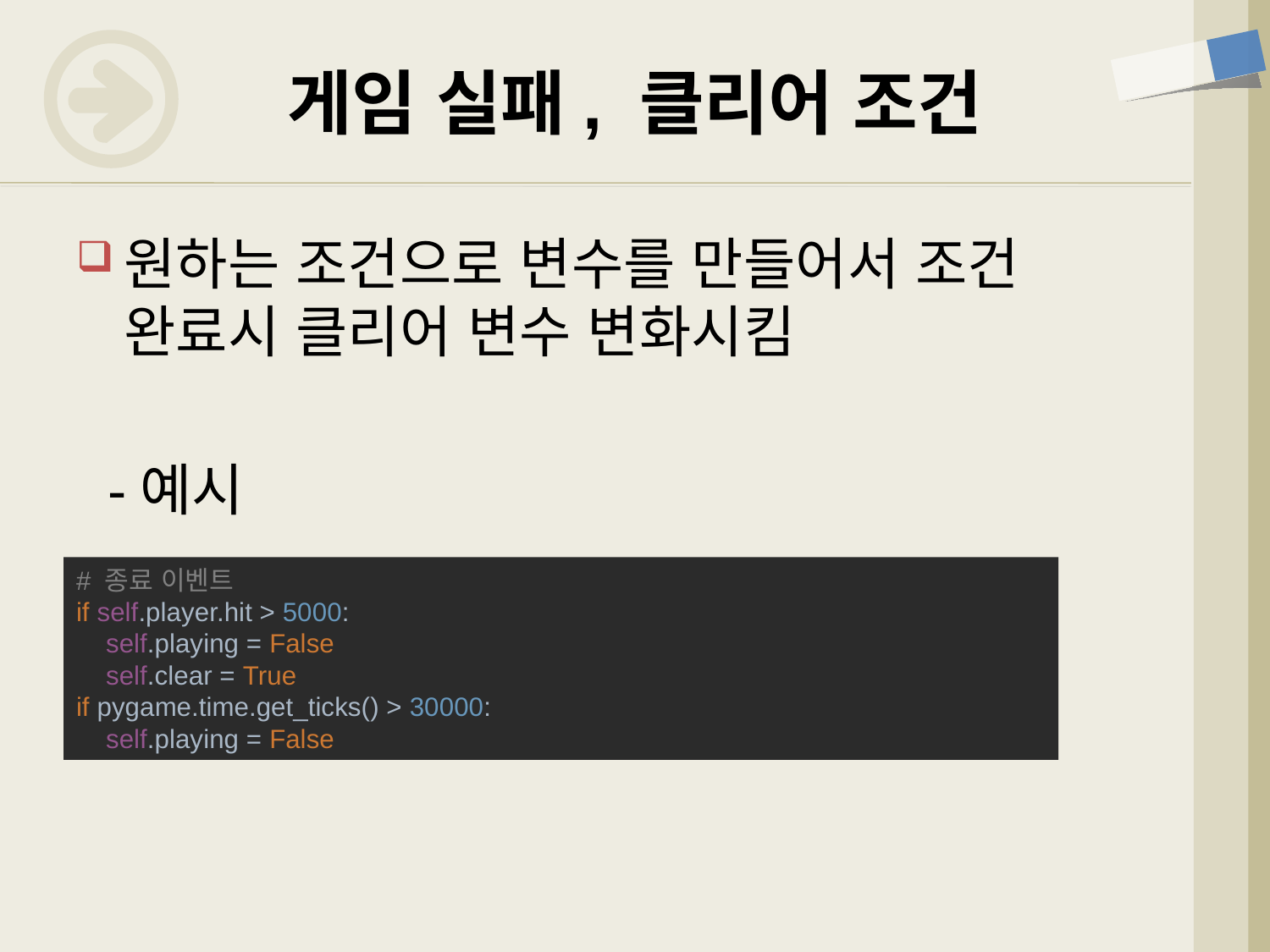

# 게임 실패, 클리어 조건
원하는 조건으로 변수를 만들어서 조건 완료시 클리어 변수 변화시킴

  -예시
# 종료 이벤트 if self.player.hit > 5000: self.playing = False self.clear = True if pygame.time.get_ticks() > 30000: self.playing = False